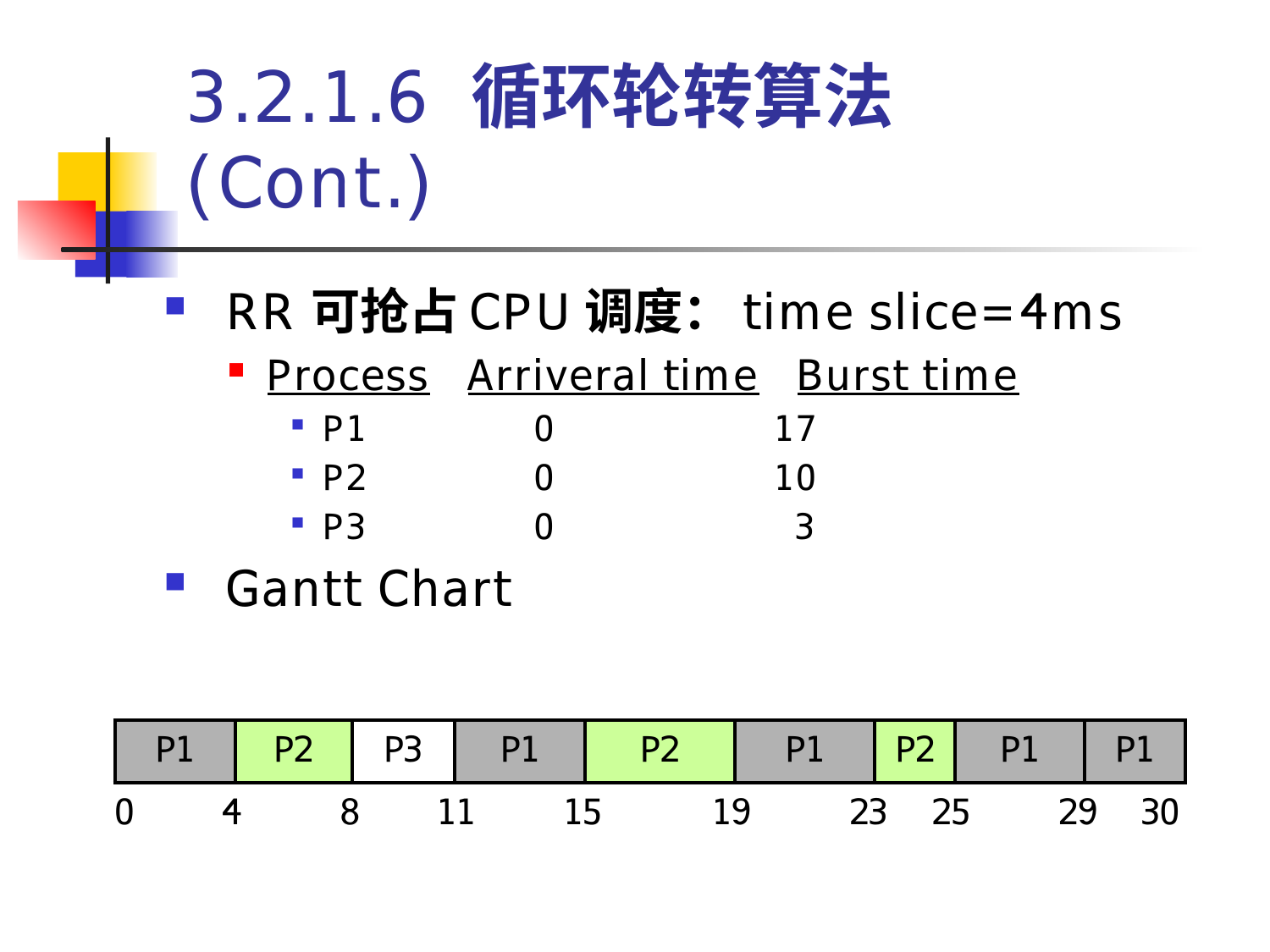

# 3.2.1.6 循环轮转算法 (Cont.)
 RR可抢占CPU调度：time slice=4ms
Process   Arriveral time   Burst time
P1                0                     17
P2                0                     10
P3                0                       3
 Gantt Chart
| P1 | P2 | P3 | P1 | P2 | P1 | P2 | P1 | P1 |
| --- | --- | --- | --- | --- | --- | --- | --- | --- |
| 0 4 8 11 15 19 23 25 29 30 |  |  |  |  |  |  |  |  |